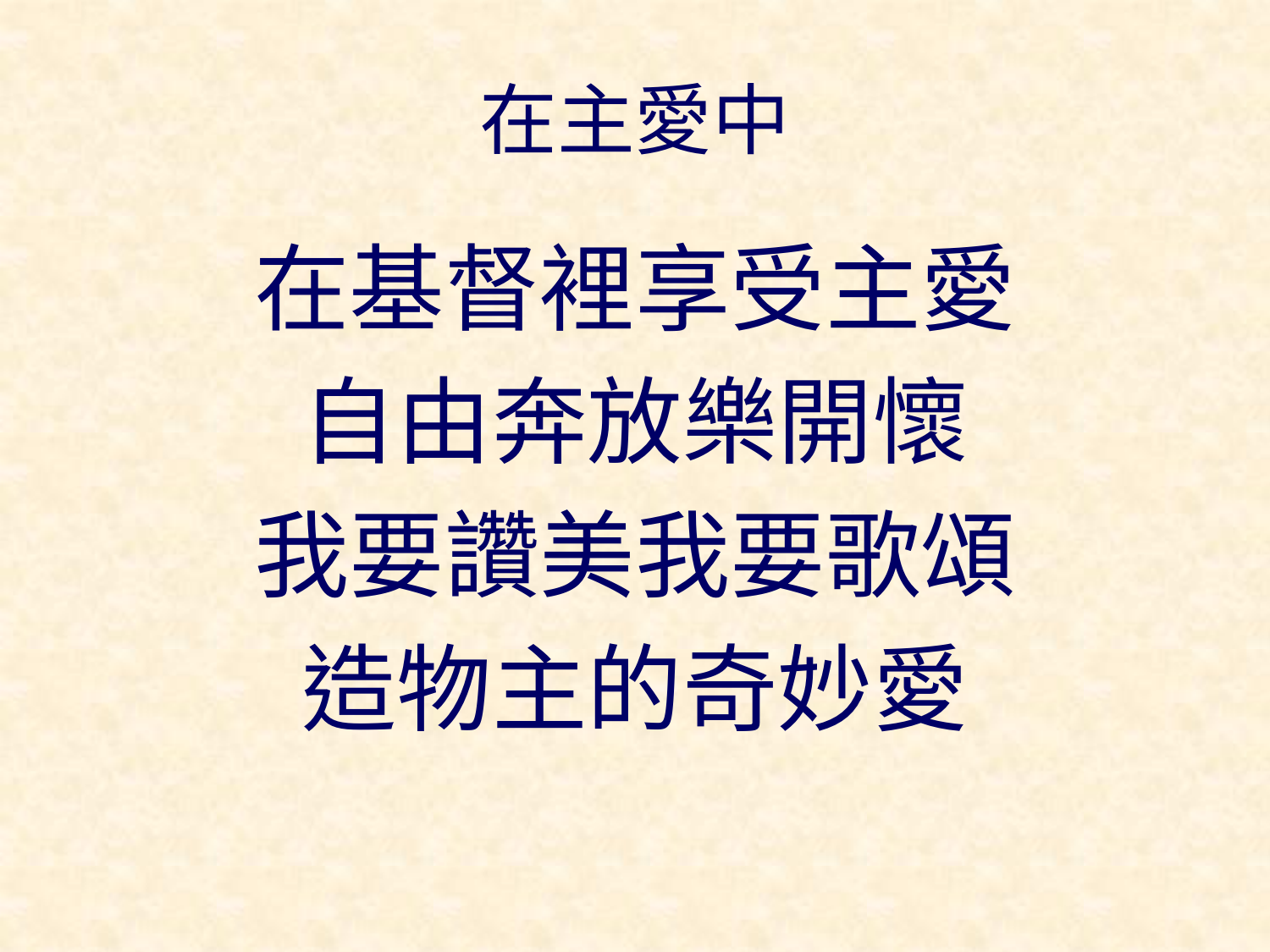

# 在主愛中
在基督裡享受主愛
自由奔放樂開懷
我要讚美我要歌頌
造物主的奇妙愛